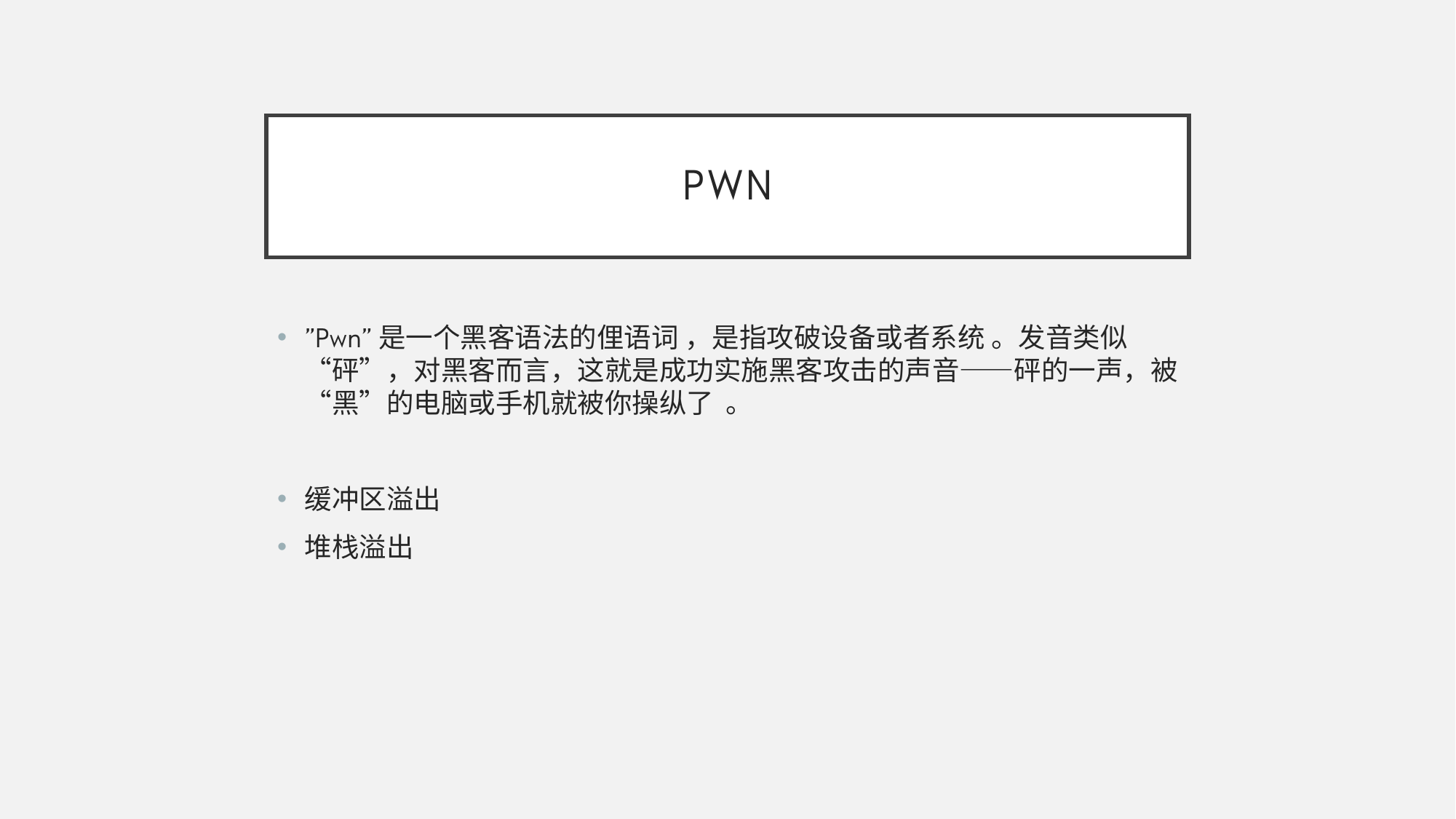

# PWN
”Pwn”是一个黑客语法的俚语词 ，是指攻破设备或者系统 。发音类似“砰”，对黑客而言，这就是成功实施黑客攻击的声音——砰的一声，被“黑”的电脑或手机就被你操纵了  。

缓冲区溢出
堆栈溢出